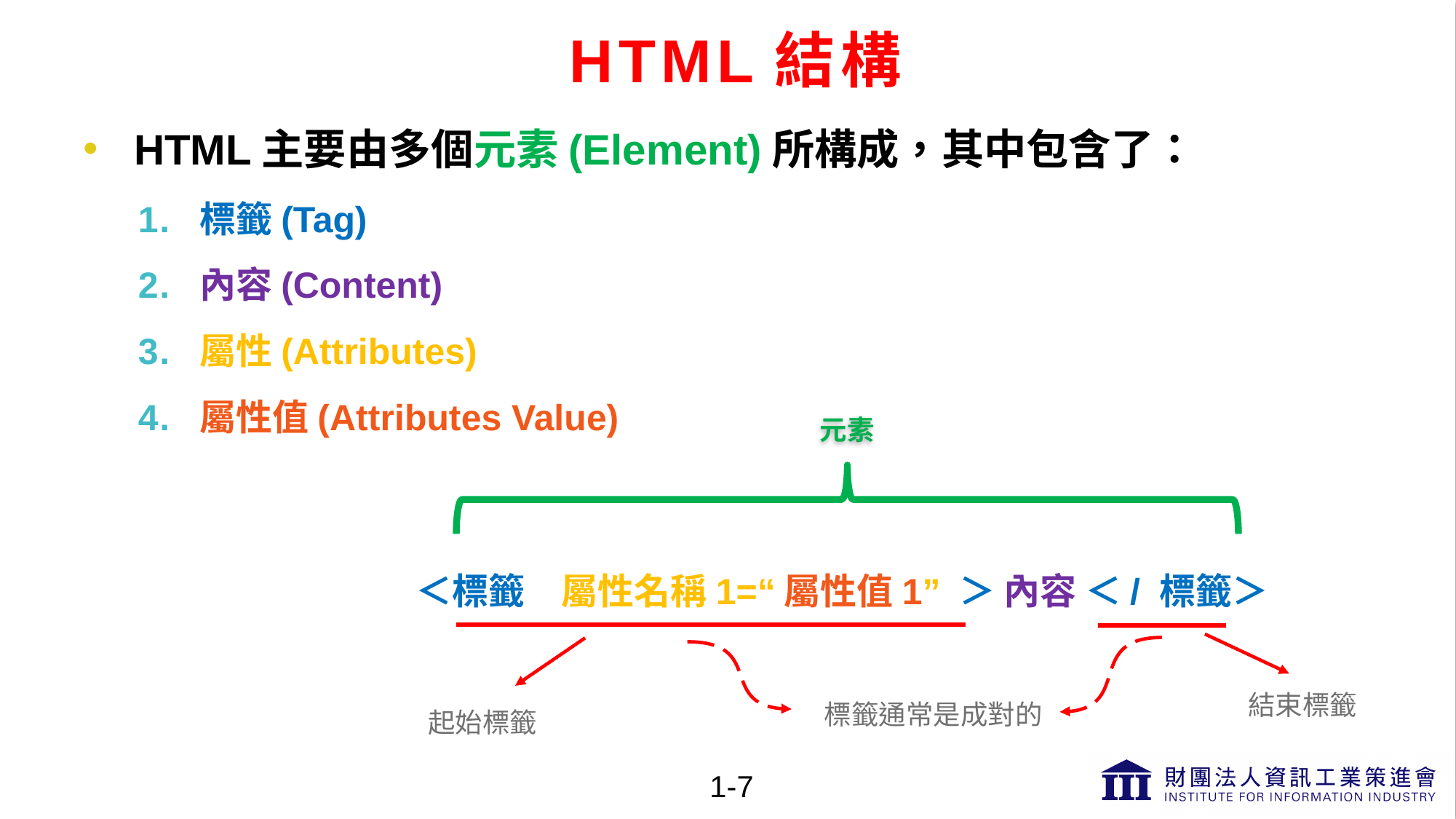

# HTML結構
HTML主要由多個元素(Element)所構成，其中包含了：
標籤(Tag)
內容(Content)
屬性(Attributes)
屬性值(Attributes Value)

元素
＜標籤　屬性名稱1=“屬性值1” ＞ 內容 ＜/ 標籤＞
標籤通常是成對的
起始標籤
結束標籤